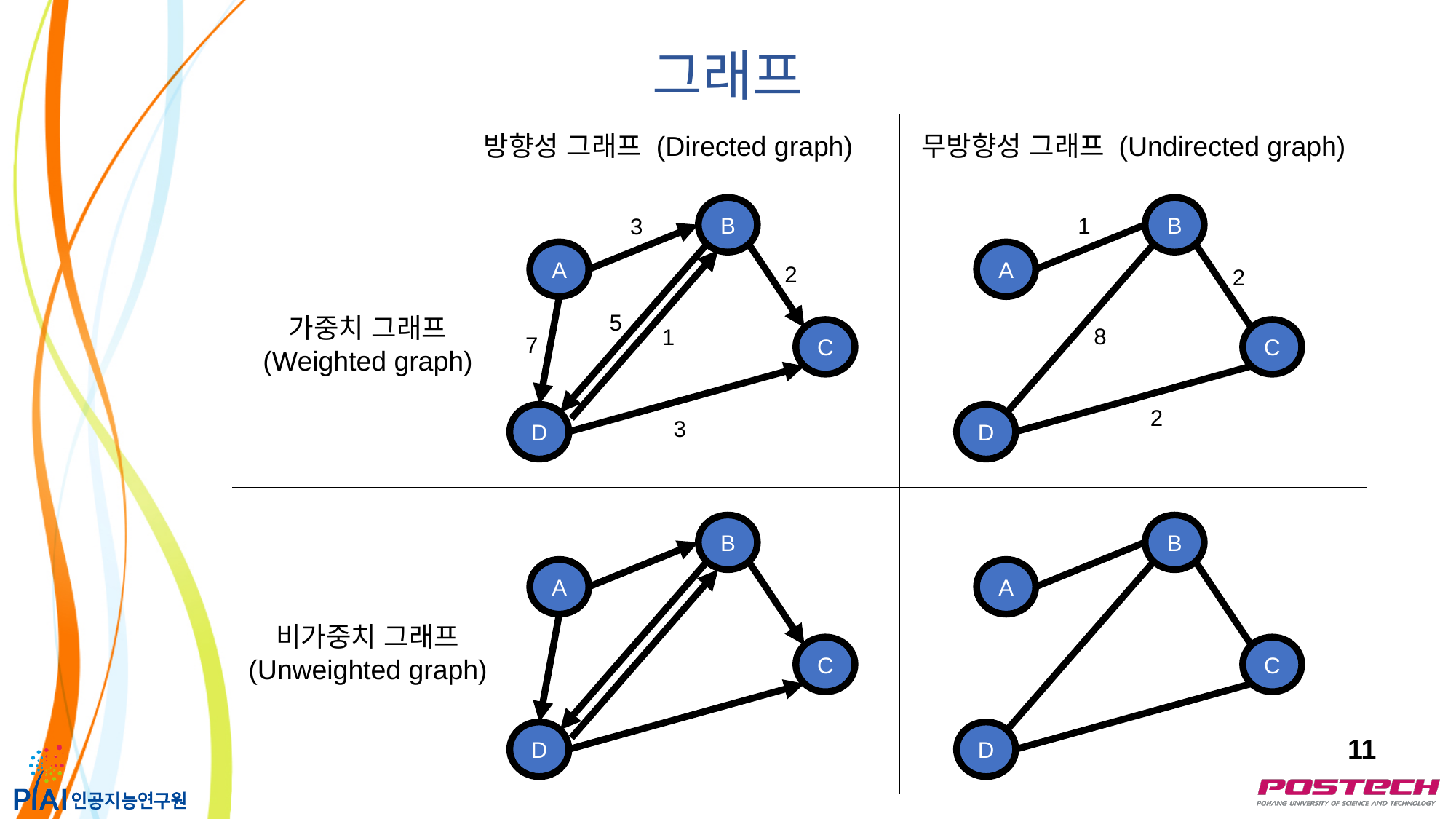

그래프
방향성 그래프 (Directed graph)
무방향성 그래프 (Undirected graph)
B
3
A
2
5
1
C
7
D
3
B
1
A
2
8
C
2
D
가중치 그래프
(Weighted graph)
B
A
C
D
B
A
C
D
비가중치 그래프
(Unweighted graph)